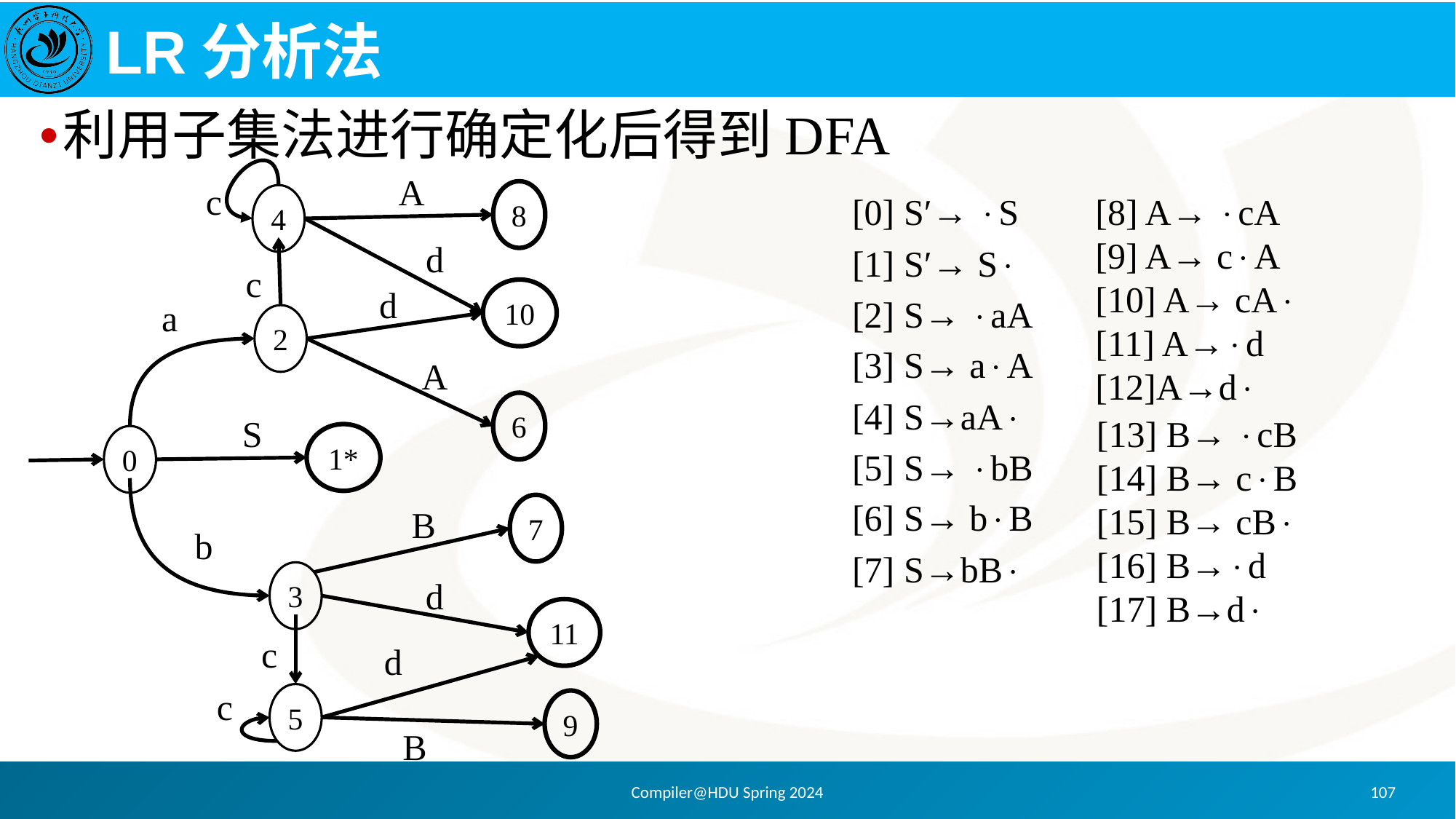

# LR分析法
利用子集法进行确定化后得到DFA
A
c
8
4
d
c
d
10
a
2
A
6
S
1*
0
7
B
b
3
d
11
c
d
c
5
9
B
[0] S′→ ⋅S
[1] S′→ S⋅
[2] S→ ⋅aA
[3] S→ a⋅A
[4] S→aA⋅
[5] S→ ⋅bB
[6] S→ b⋅B
[7] S→bB⋅
[8] A→ ⋅cA
[9] A→ c⋅A
[10] A→ cA⋅
[11] A→⋅d
[12]A→d⋅
[13] B→ ⋅cB
[14] B→ c⋅B
[15] B→ cB⋅
[16] B→⋅d
[17] B→d⋅
Compiler@HDU Spring 2024
107